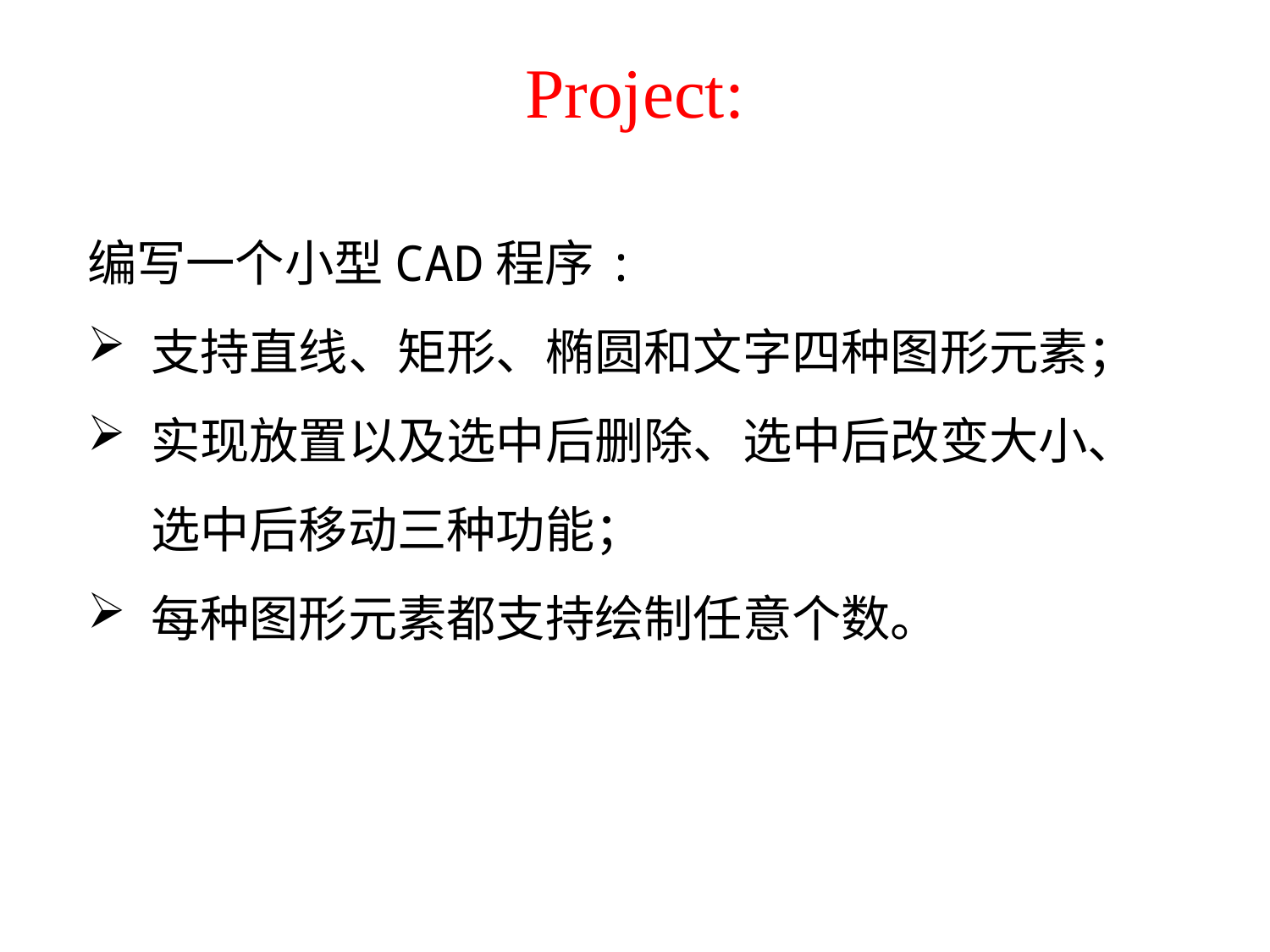

# Project:
编写一个小型CAD程序:
支持直线、矩形、椭圆和文字四种图形元素；
实现放置以及选中后删除、选中后改变大小、选中后移动三种功能；
每种图形元素都支持绘制任意个数。